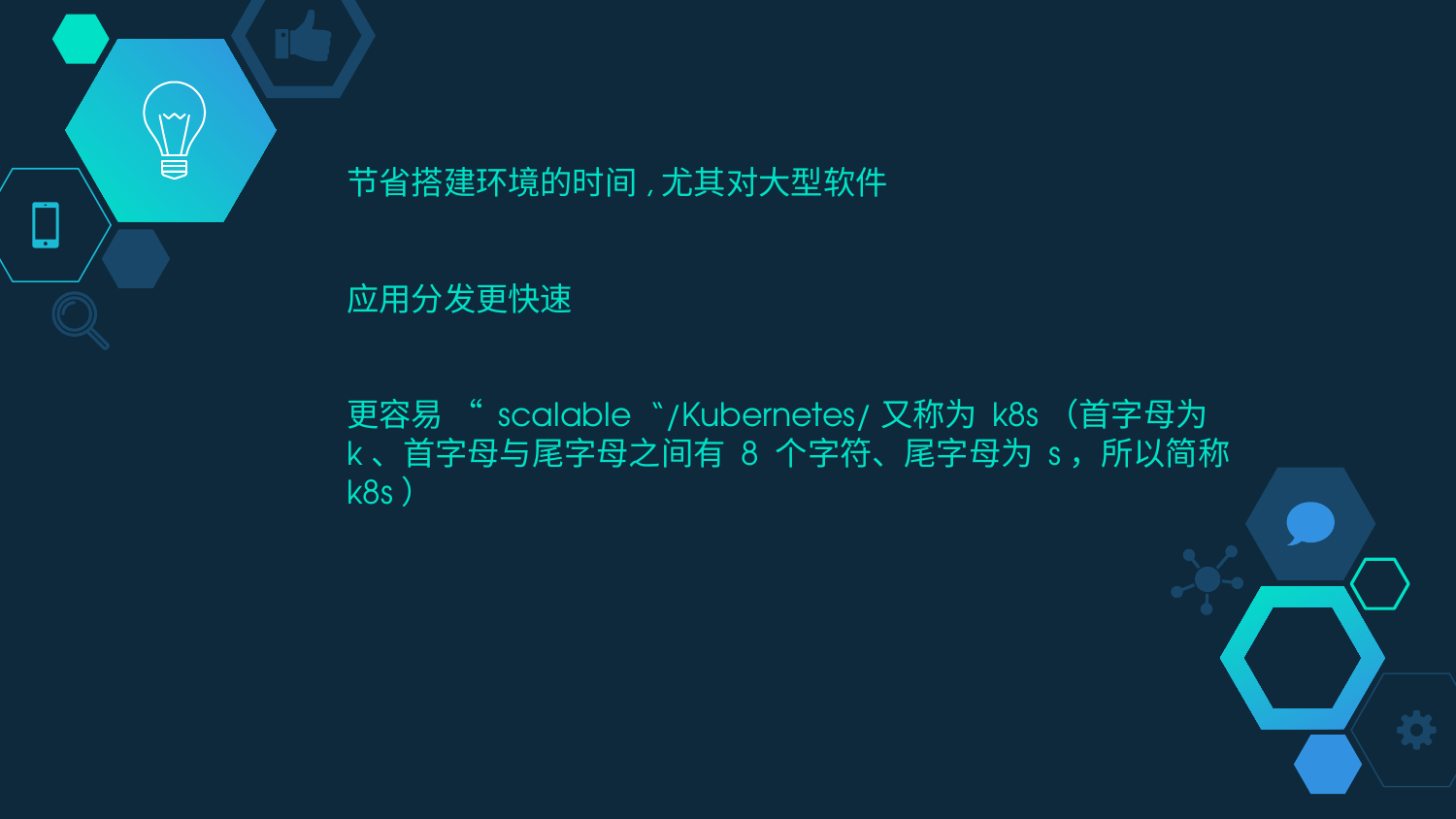

节省搭建环境的时间,尤其对大型软件

应用分发更快速

更容易 “ scalable  “/Kubernetes/又称为 k8s（首字母为 k、首字母与尾字母之间有 8 个字符、尾字母为 s，所以简称 k8s）